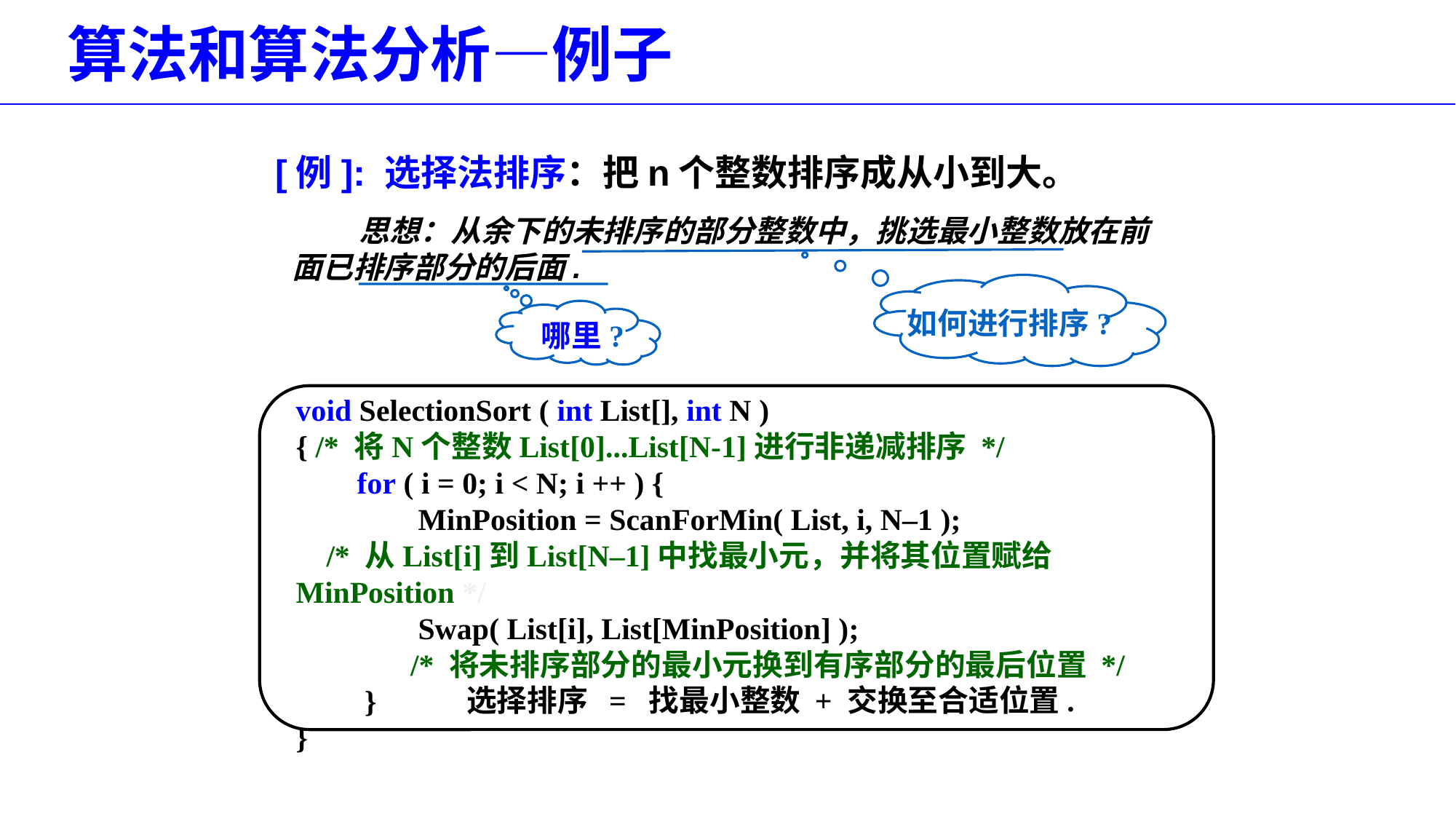

# 算法和算法分析—例子
[例]: 选择法排序：把n个整数排序成从小到大。
思想：从余下的未排序的部分整数中，挑选最小整数放在前面已排序部分的后面.

如何进行排序?

  哪里?

void SelectionSort ( int List[], int N )
{ /* 将N个整数List[0]...List[N-1]进行非递减排序 */
        for ( i = 0; i < N; i ++ ) {
                MinPosition = ScanForMin( List, i, N–1 );
    /* 从List[i]到List[N–1]中找最小元，并将其位置赋给MinPosition */
                Swap( List[i], List[MinPosition] );
               /* 将未排序部分的最小元换到有序部分的最后位置 */
         }
}
选择排序  =  找最小整数 + 交换至合适位置.
14